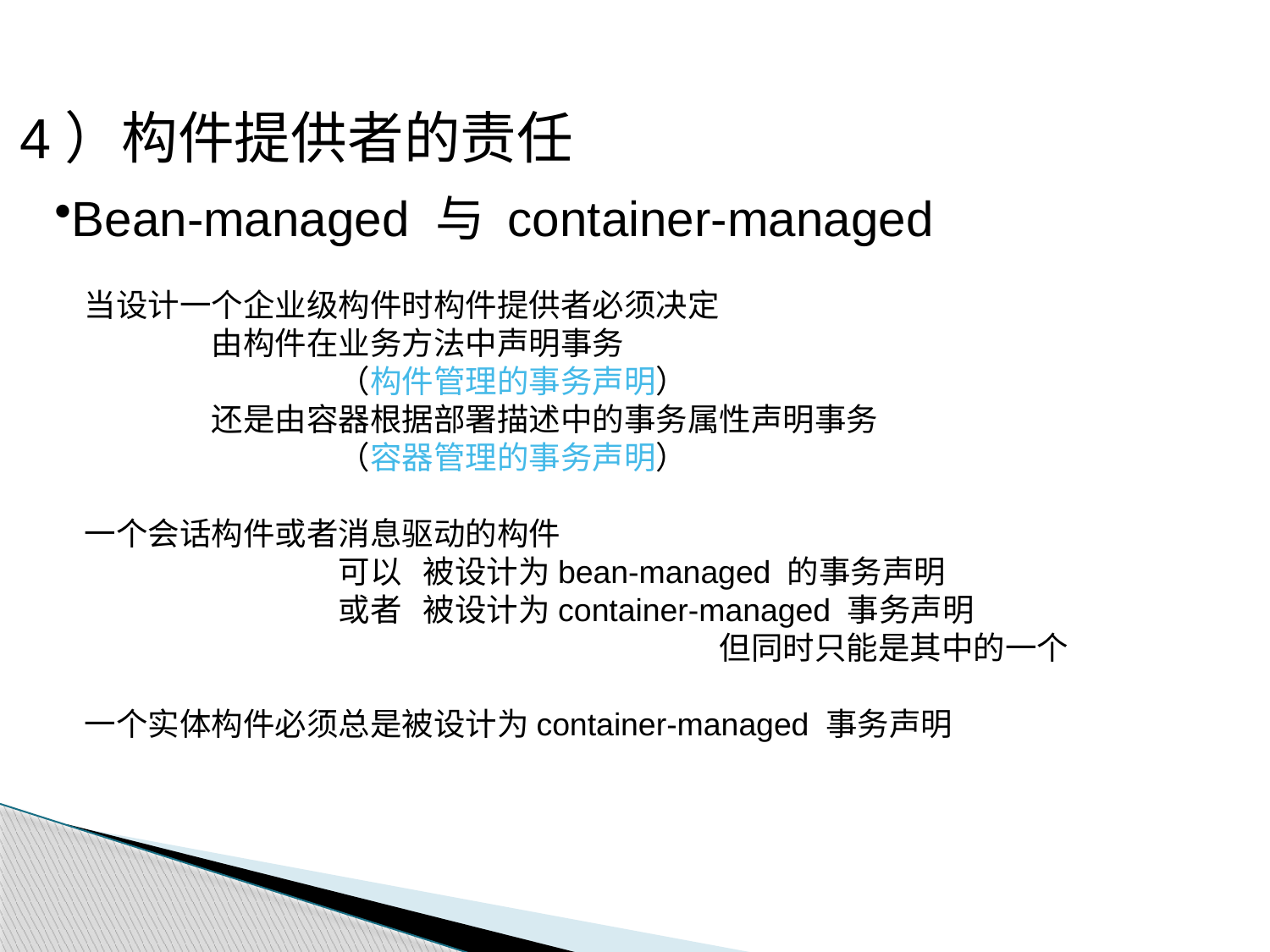

4）构件提供者的责任
Bean-managed 与 container-managed
当设计一个企业级构件时构件提供者必须决定
	由构件在业务方法中声明事务
		（构件管理的事务声明）
	还是由容器根据部署描述中的事务属性声明事务
		（容器管理的事务声明）

一个会话构件或者消息驱动的构件
		可以   被设计为bean-managed 的事务声明
		或者   被设计为container-managed 事务声明
					但同时只能是其中的一个

一个实体构件必须总是被设计为container-managed 事务声明